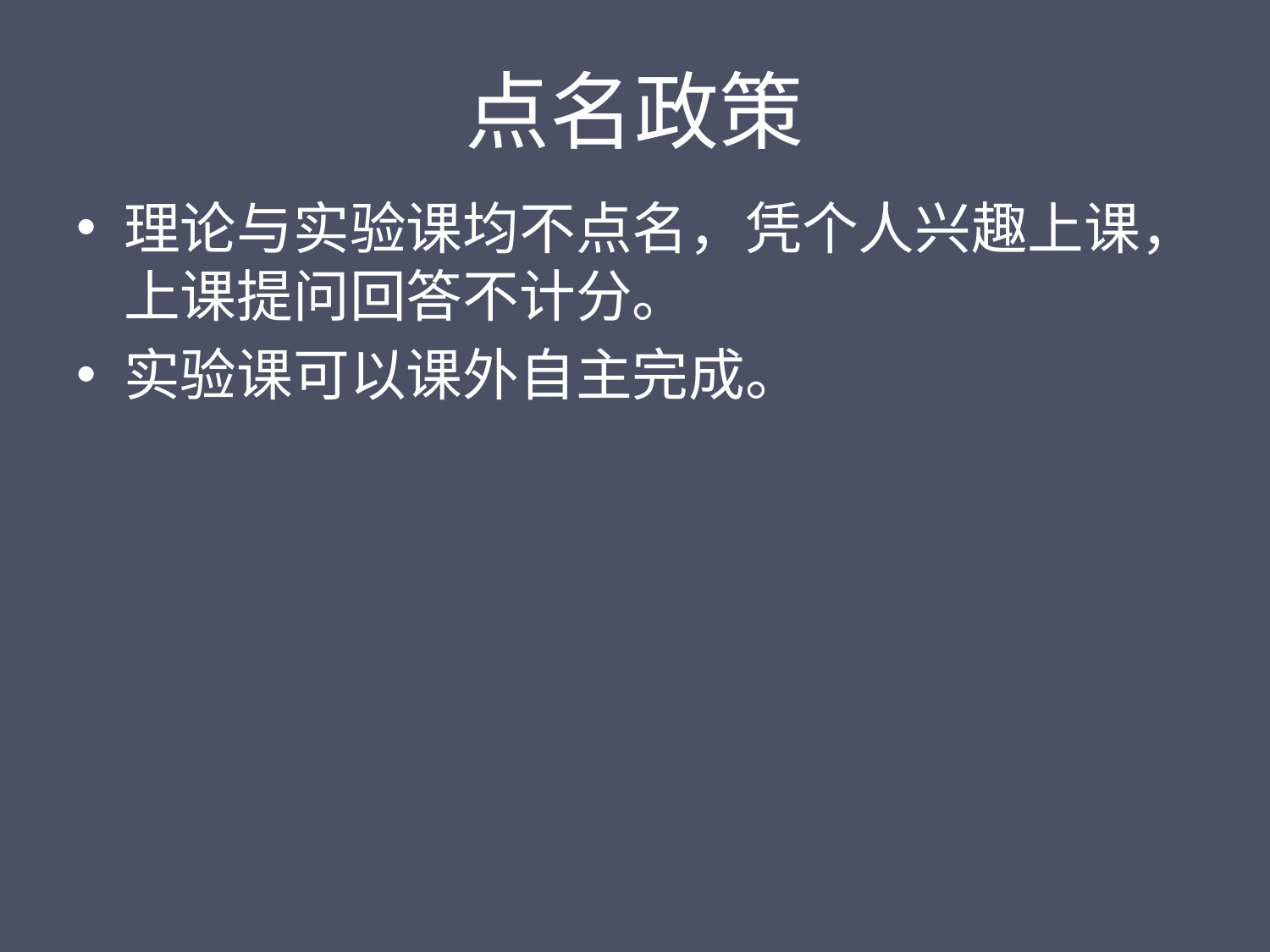

# 点名政策
理论与实验课均不点名，凭个人兴趣上课，上课提问回答不计分。
实验课可以课外自主完成。